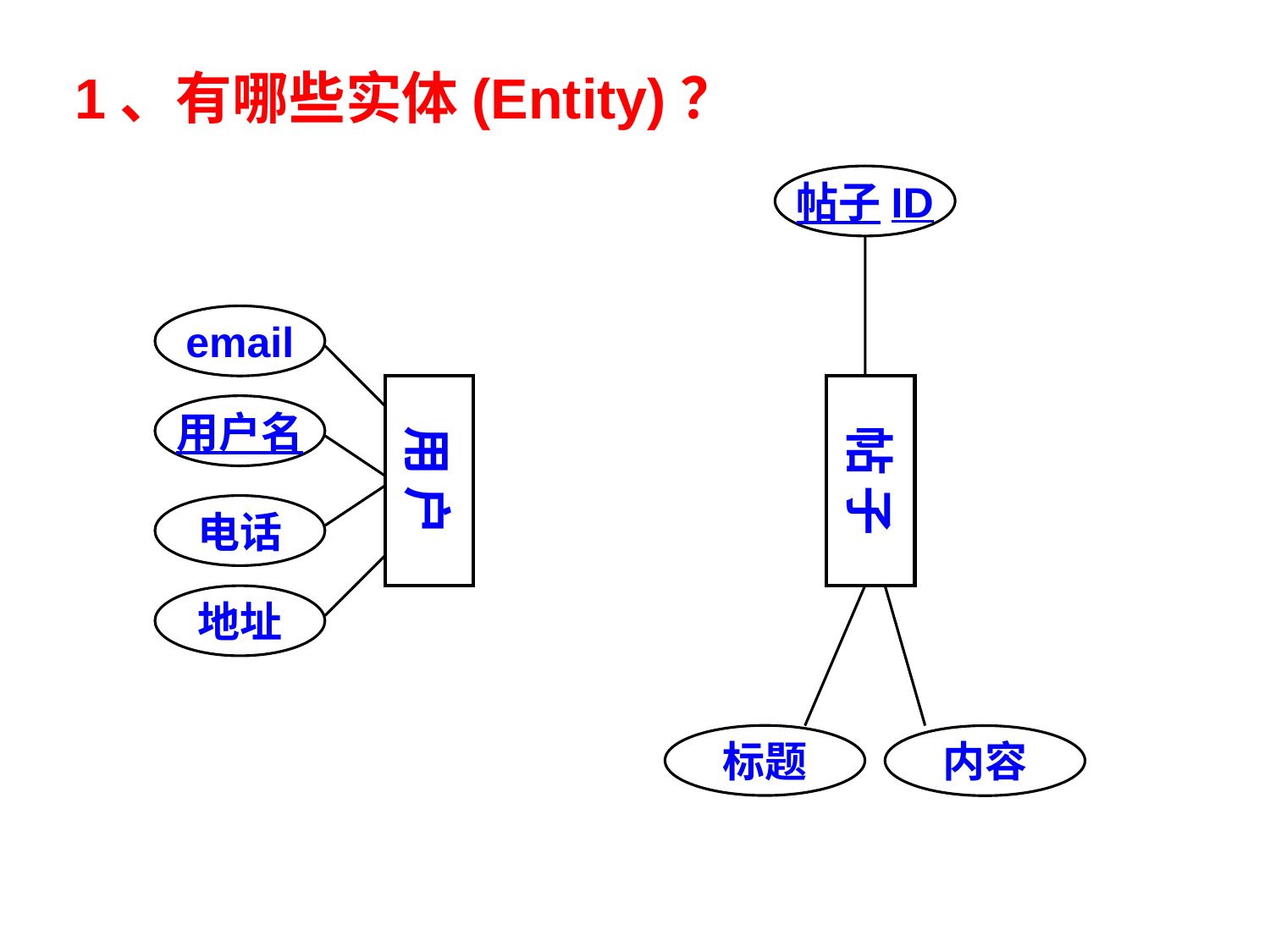

1、有哪些实体(Entity)？
帖子ID

帖 子

标题
内容
email

用 户
用户名

电话

地址